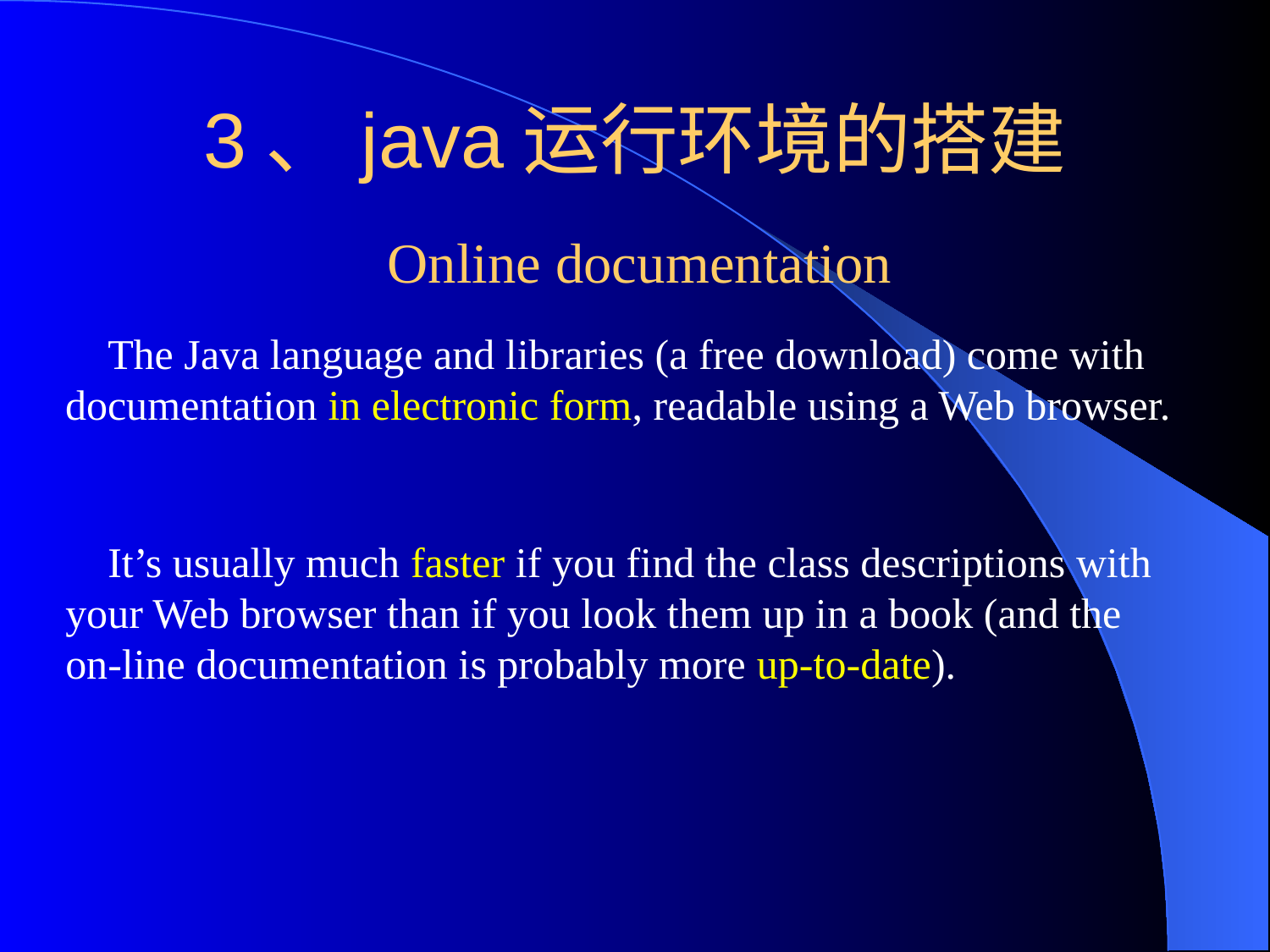

3、java运行环境的搭建
Online documentation
    The Java language and libraries (a free download) come with documentation in electronic form, readable using a Web browser.
    It’s usually much faster if you find the class descriptions with your Web browser than if you look them up in a book (and the on-line documentation is probably more up-to-date).